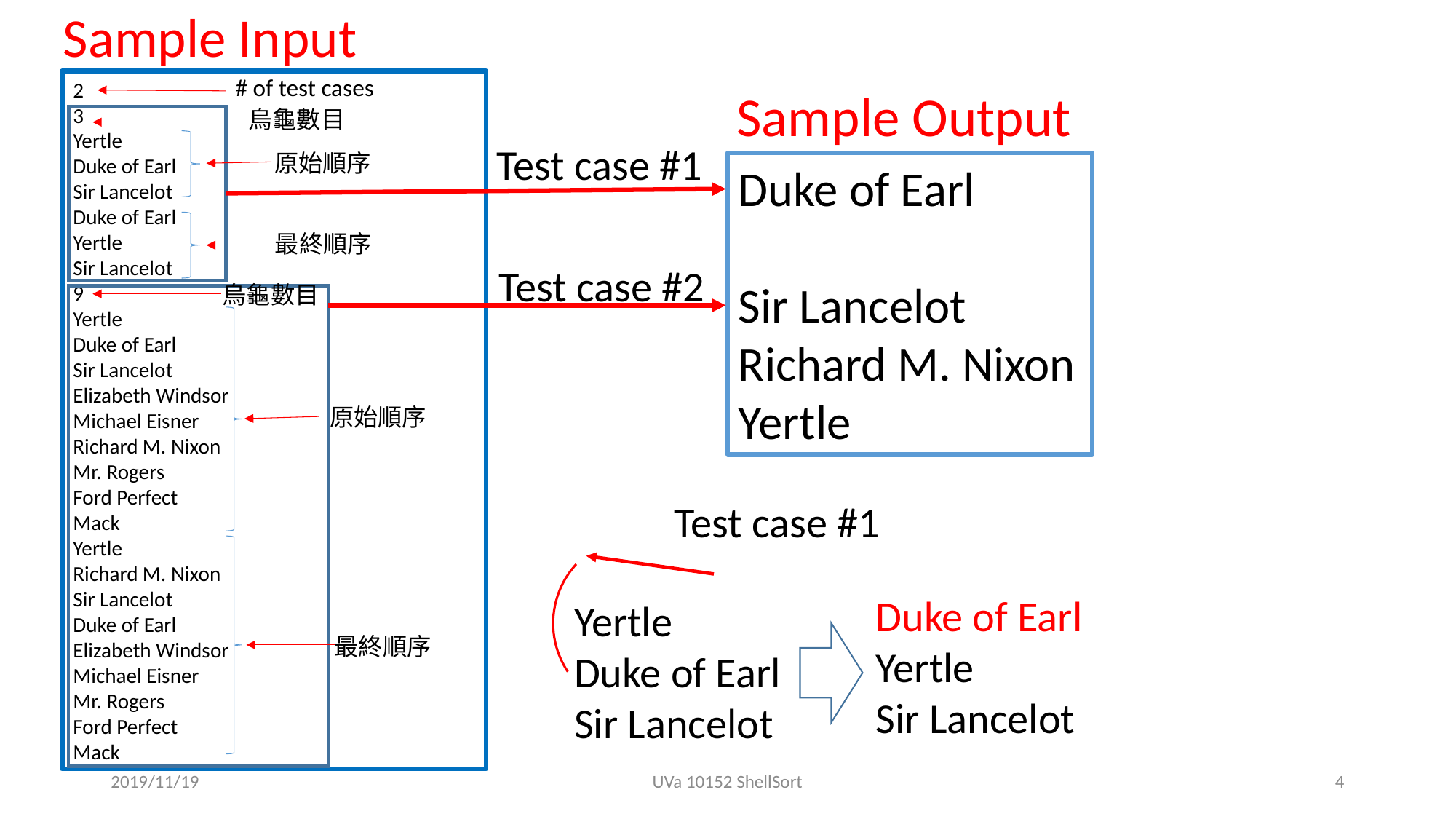

Sample Input
# of test cases
2
3
Yertle
Duke of Earl
Sir Lancelot
Duke of Earl
Yertle
Sir Lancelot
9
Yertle
Duke of Earl
Sir Lancelot
Elizabeth Windsor
Michael Eisner
Richard M. Nixon
Mr. Rogers
Ford Perfect
Mack
Yertle
Richard M. Nixon
Sir Lancelot
Duke of Earl
Elizabeth Windsor
Michael Eisner
Mr. Rogers
Ford Perfect
Mack
Sample Output
烏龜數目

Test case #1
原始順序
Duke of Earl

Sir Lancelot
Richard M. Nixon
Yertle

最終順序
Test case #2
烏龜數目

原始順序
Test case #1

Duke of Earl
Yertle
Sir Lancelot
Yertle
Duke of Earl
Sir Lancelot
最終順序

2019/11/19
UVa 10152 ShellSort
4